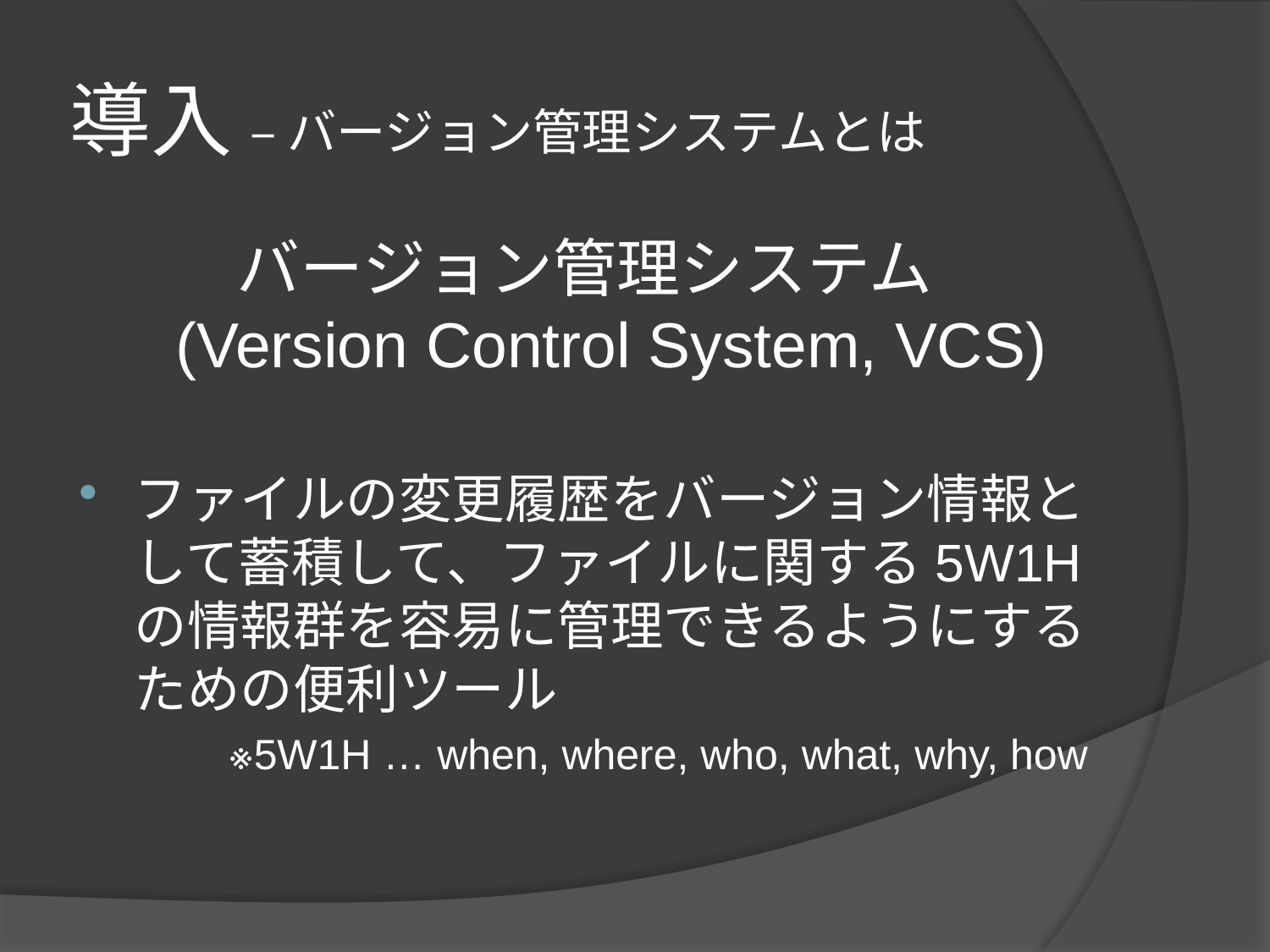

# 導入 – バージョン管理システムとは
バージョン管理システム
(Version Control System, VCS)

ファイルの変更履歴をバージョン情報として蓄積して、ファイルに関する5W1Hの情報群を容易に管理できるようにするための便利ツール
※5W1H … when, where, who, what, why, how